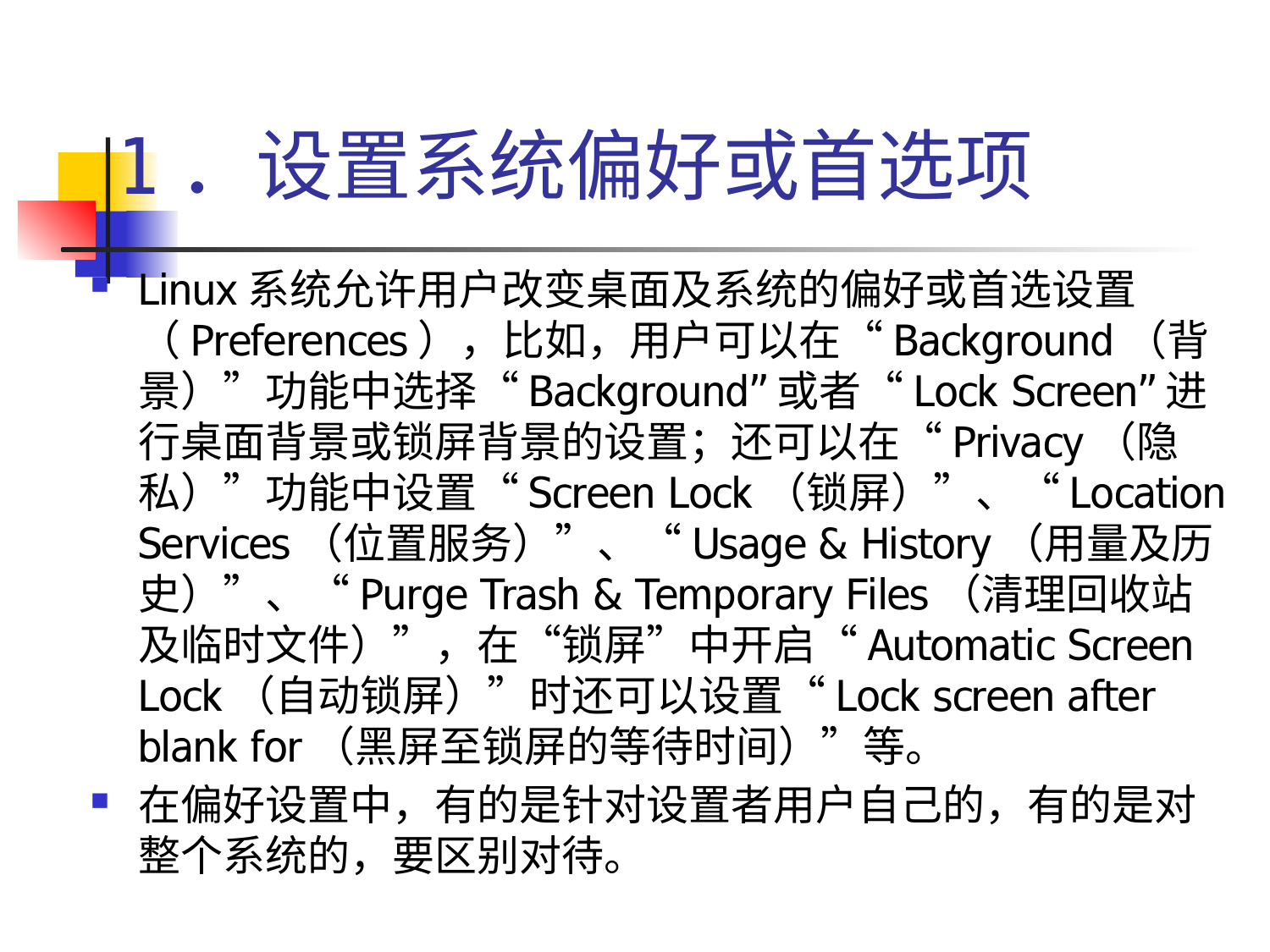

# 1．设置系统偏好或首选项
Linux系统允许用户改变桌面及系统的偏好或首选设置（Preferences），比如，用户可以在“Background（背景）”功能中选择“Background”或者“Lock Screen”进行桌面背景或锁屏背景的设置；还可以在“Privacy（隐私）”功能中设置“Screen Lock（锁屏）”、“Location Services（位置服务）”、“Usage & History（用量及历史）”、“Purge Trash & Temporary Files（清理回收站及临时文件）”，在“锁屏”中开启“Automatic Screen Lock（自动锁屏）”时还可以设置“Lock screen after blank for（黑屏至锁屏的等待时间）”等。
在偏好设置中，有的是针对设置者用户自己的，有的是对整个系统的，要区别对待。